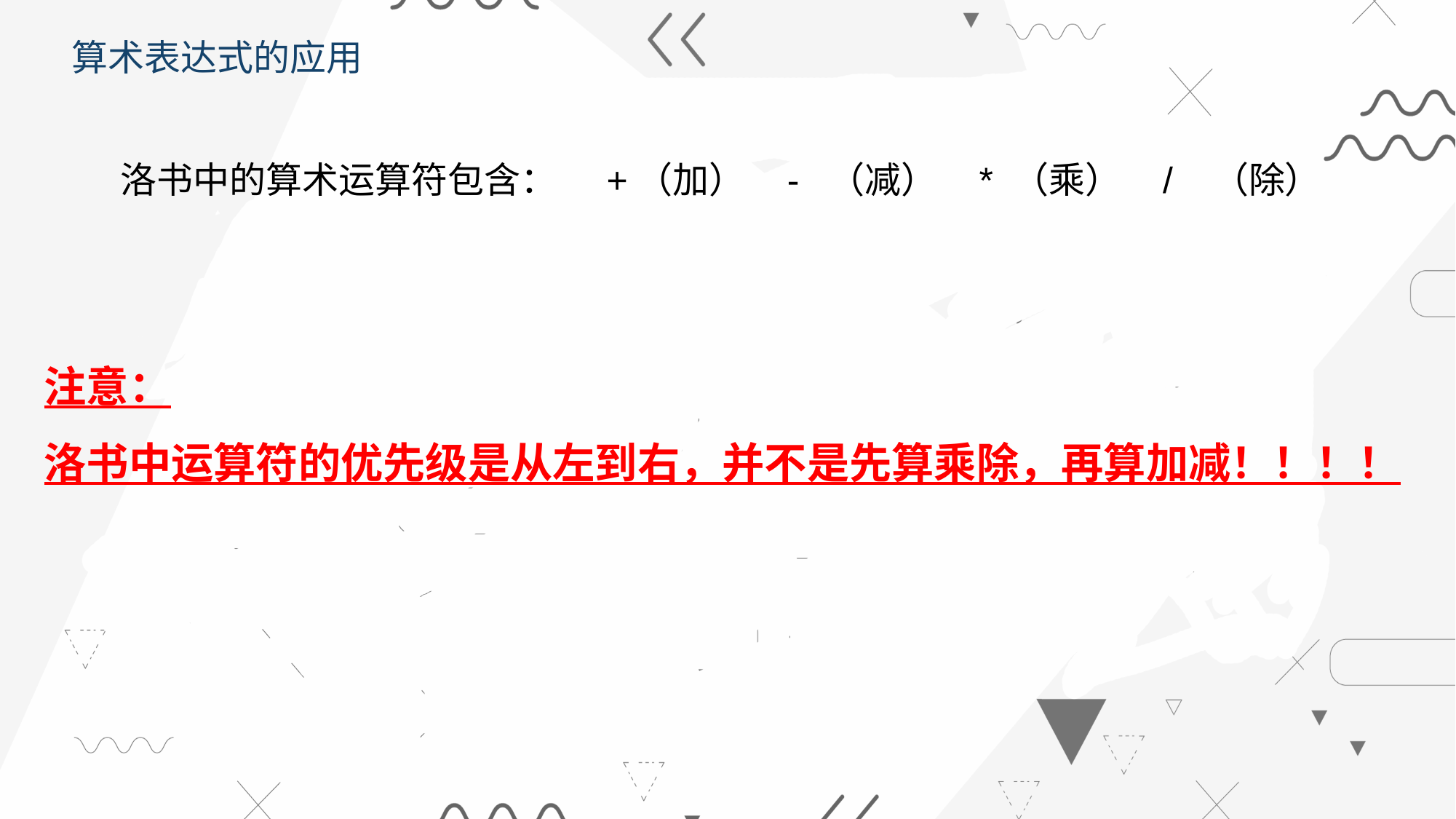

算术表达式的应用
洛书中的算术运算符包含：     +（加）    -  （减）    * （乘）    /   （除）
注意：
洛书中运算符的优先级是从左到右，并不是先算乘除，再算加减！！！！